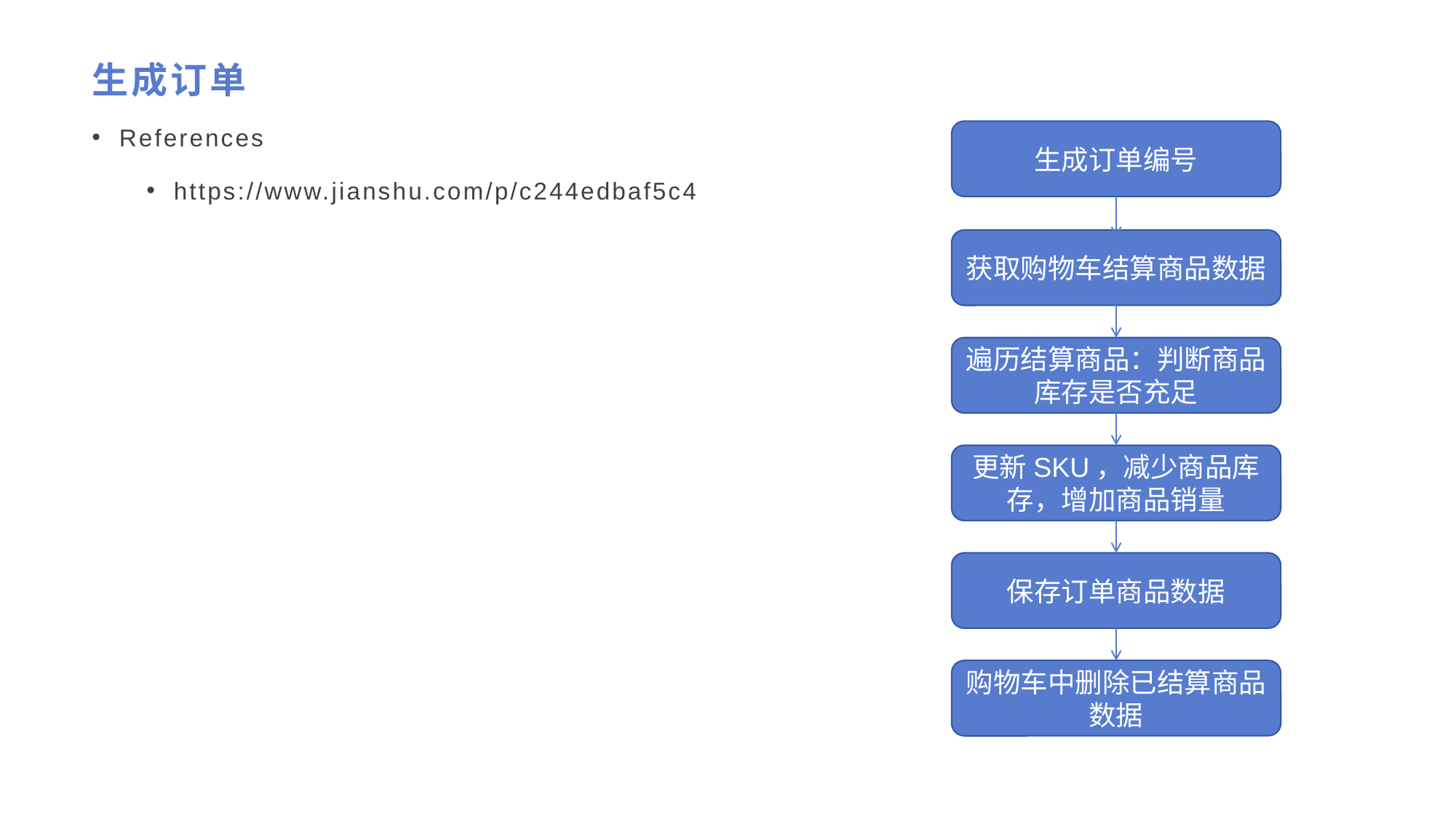

# 生成订单
References
https://www.jianshu.com/p/c244edbaf5c4

生成订单编号
获取购物车结算商品数据
遍历结算商品：判断商品库存是否充足
更新SKU，减少商品库存，增加商品销量
保存订单商品数据
购物车中删除已结算商品数据